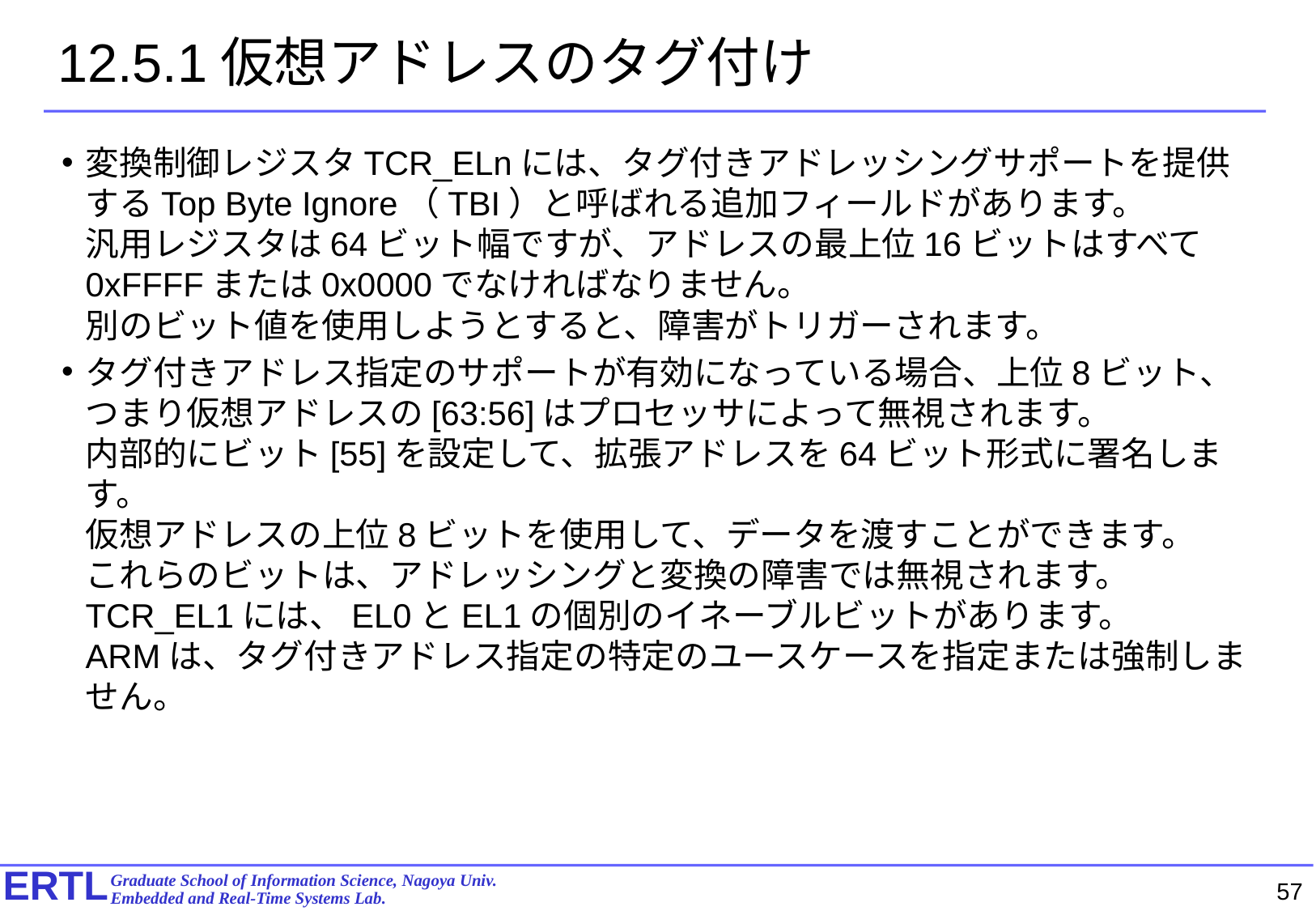

# 12.5.1仮想アドレスのタグ付け
変換制御レジスタTCR_ELnには、タグ付きアドレッシングサポートを提供するTop Byte Ignore（TBI）と呼ばれる追加フィールドがあります。
汎用レジスタは64ビット幅ですが、アドレスの最上位16ビットはすべて0xFFFFまたは0x0000でなければなりません。
別のビット値を使用しようとすると、障害がトリガーされます。
タグ付きアドレス指定のサポートが有効になっている場合、上位8ビット、つまり仮想アドレスの[63:56]はプロセッサによって無視されます。
内部的にビット[55]を設定して、拡張アドレスを64ビット形式に署名します。
仮想アドレスの上位8ビットを使用して、データを渡すことができます。
これらのビットは、アドレッシングと変換の障害では無視されます。
TCR_EL1には、EL0とEL1の個別のイネーブルビットがあります。
ARMは、タグ付きアドレス指定の特定のユースケースを指定または強制しません。

57